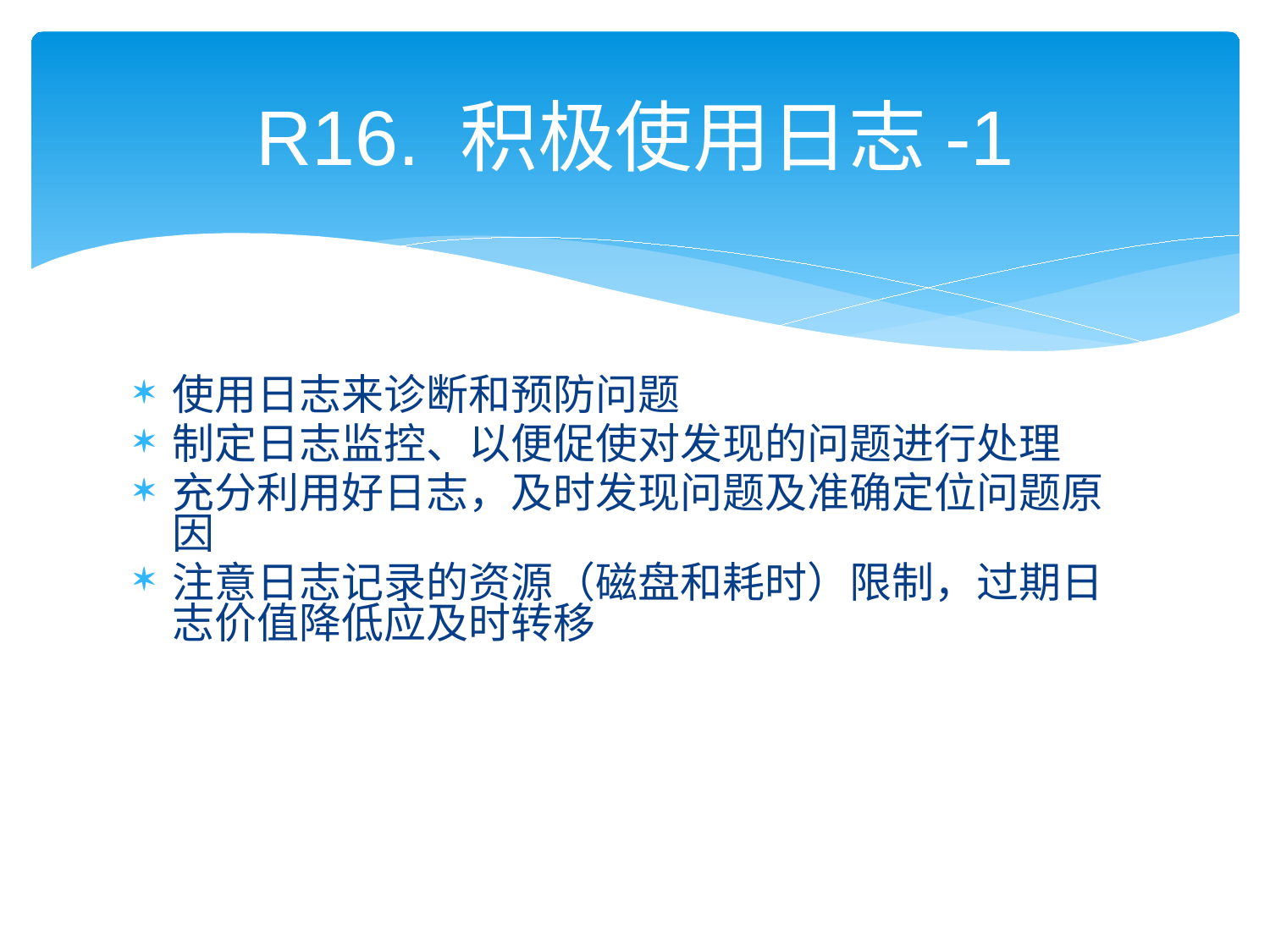

# R16. 积极使用日志-1
使用日志来诊断和预防问题
制定日志监控、以便促使对发现的问题进行处理
充分利用好日志，及时发现问题及准确定位问题原因
注意日志记录的资源（磁盘和耗时）限制，过期日志价值降低应及时转移